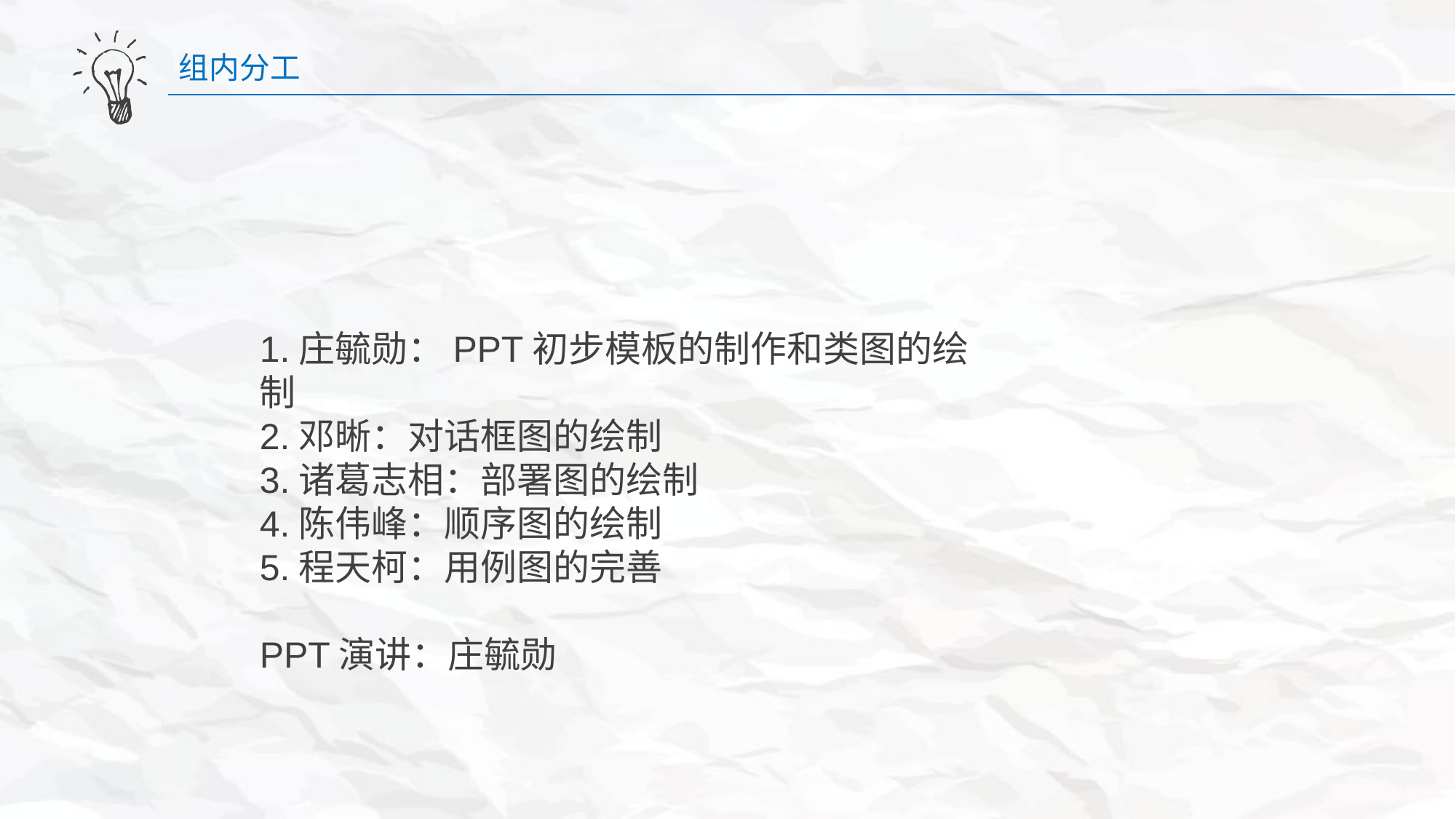

组内分工
1.庄毓勋：PPT初步模板的制作和类图的绘制
2.邓晰：对话框图的绘制
3.诸葛志相：部署图的绘制
4.陈伟峰：顺序图的绘制
5.程天柯：用例图的完善

PPT演讲：庄毓勋